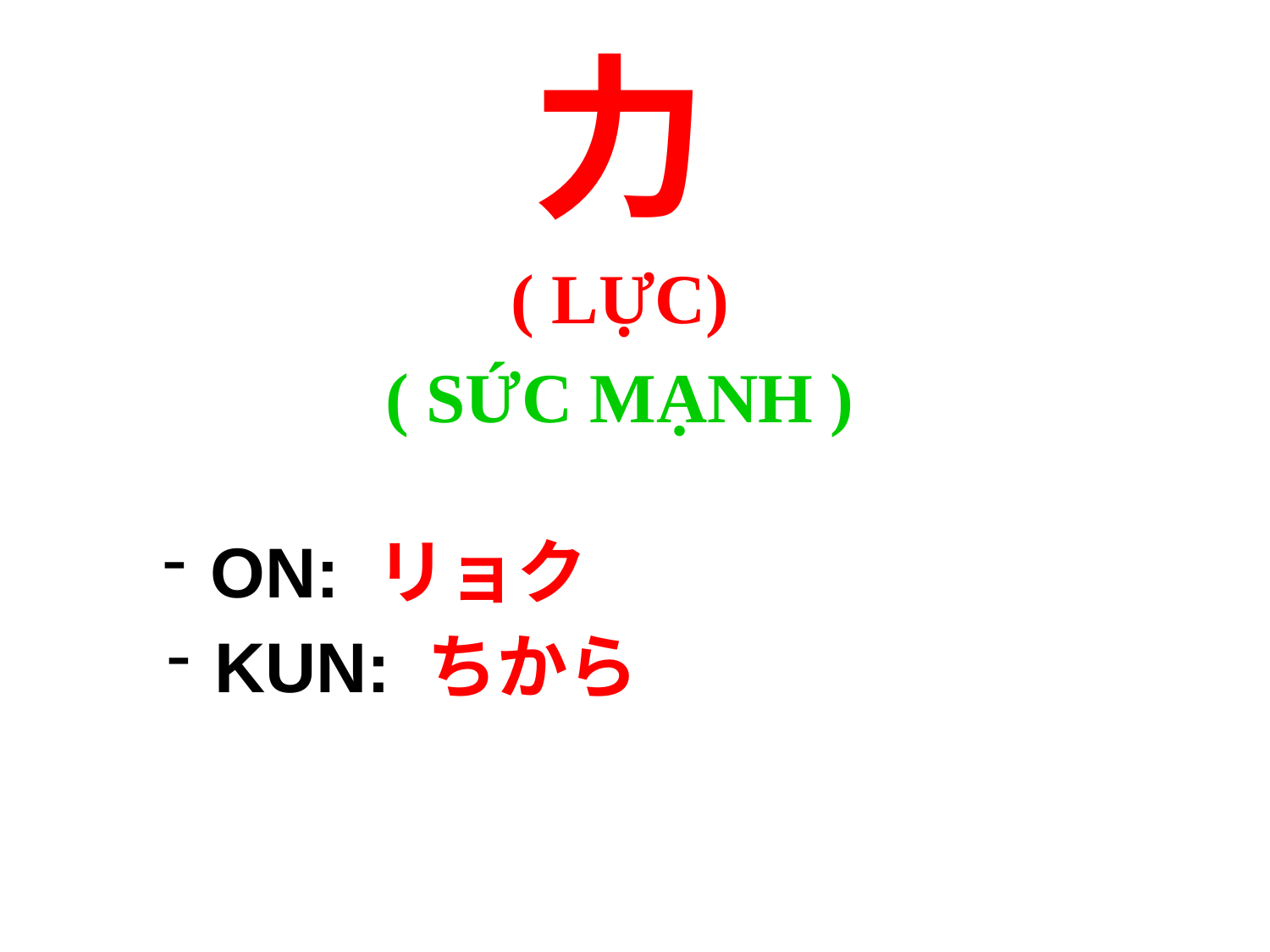

力
( LỰC)
( SỨC MẠNH )
ON: リョク

KUN: ちから